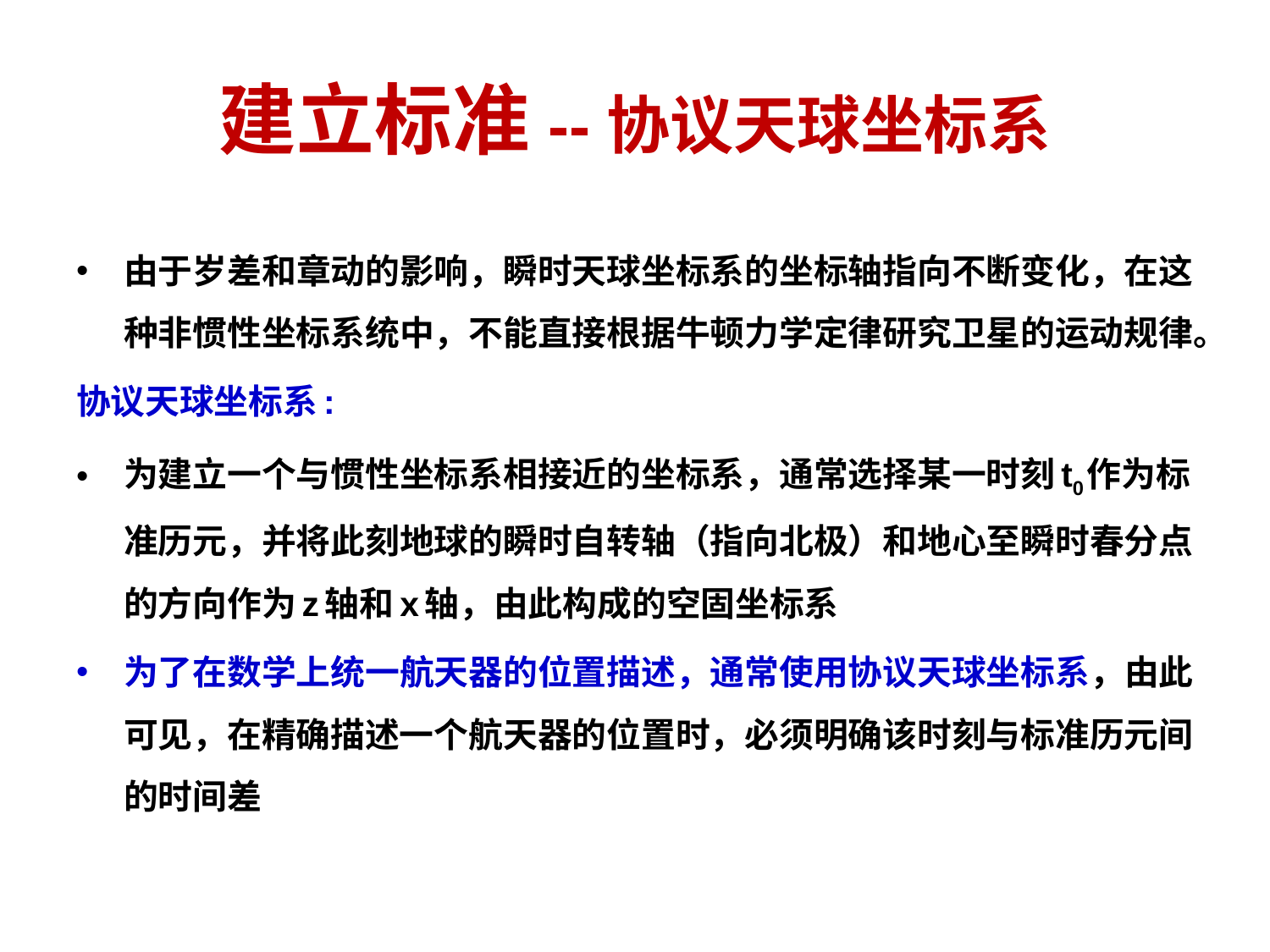

# 建立标准--协议天球坐标系
由于岁差和章动的影响，瞬时天球坐标系的坐标轴指向不断变化，在这种非惯性坐标系统中，不能直接根据牛顿力学定律研究卫星的运动规律。
协议天球坐标系:
为建立一个与惯性坐标系相接近的坐标系，通常选择某一时刻t0作为标准历元，并将此刻地球的瞬时自转轴（指向北极）和地心至瞬时春分点的方向作为z轴和x轴，由此构成的空固坐标系
为了在数学上统一航天器的位置描述，通常使用协议天球坐标系，由此可见，在精确描述一个航天器的位置时，必须明确该时刻与标准历元间的时间差